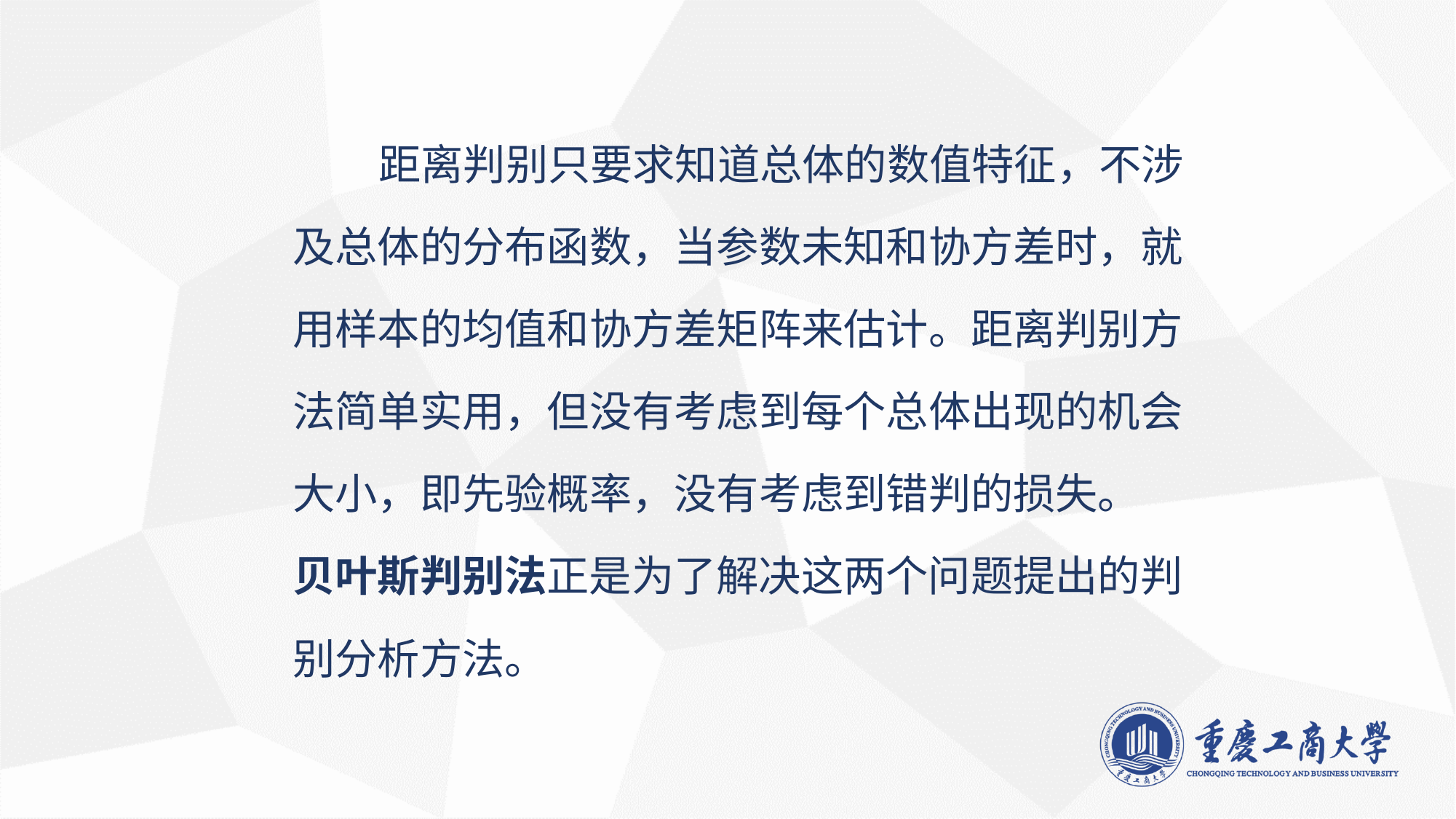

距离判别只要求知道总体的数值特征，不涉
及总体的分布函数，当参数未知和协方差时，就
用样本的均值和协方差矩阵来估计。距离判别方
法简单实用，但没有考虑到每个总体出现的机会
大小，即先验概率，没有考虑到错判的损失。
贝叶斯判别法正是为了解决这两个问题提出的判
别分析方法。